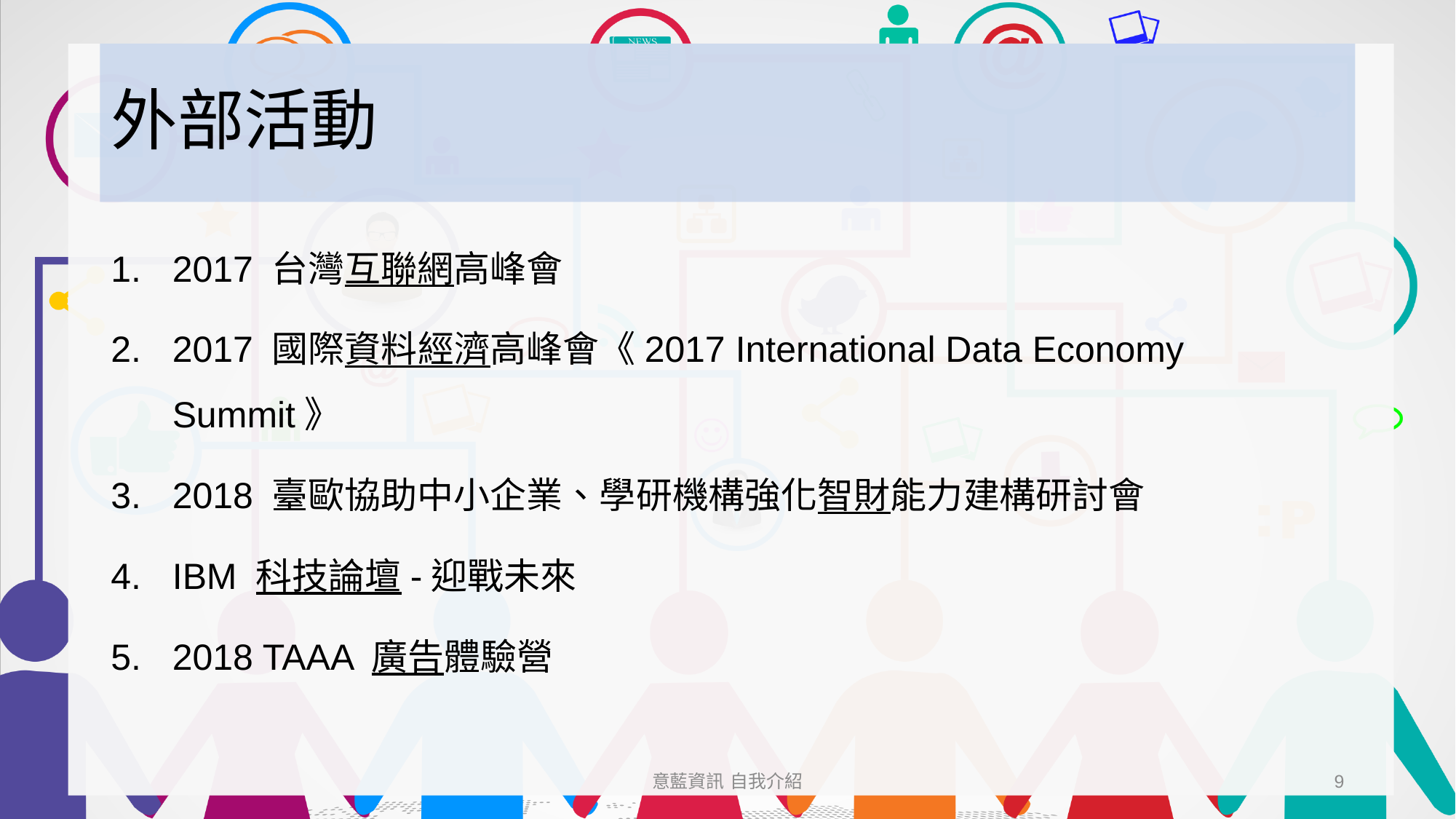

# 外部活動
2017 台灣互聯網高峰會
2017 國際資料經濟高峰會《2017 International Data Economy Summit》
2018 臺歐協助中小企業、學研機構強化智財能力建構研討會
IBM 科技論壇-迎戰未來
2018 TAAA 廣告體驗營
意藍資訊 自我介紹
9